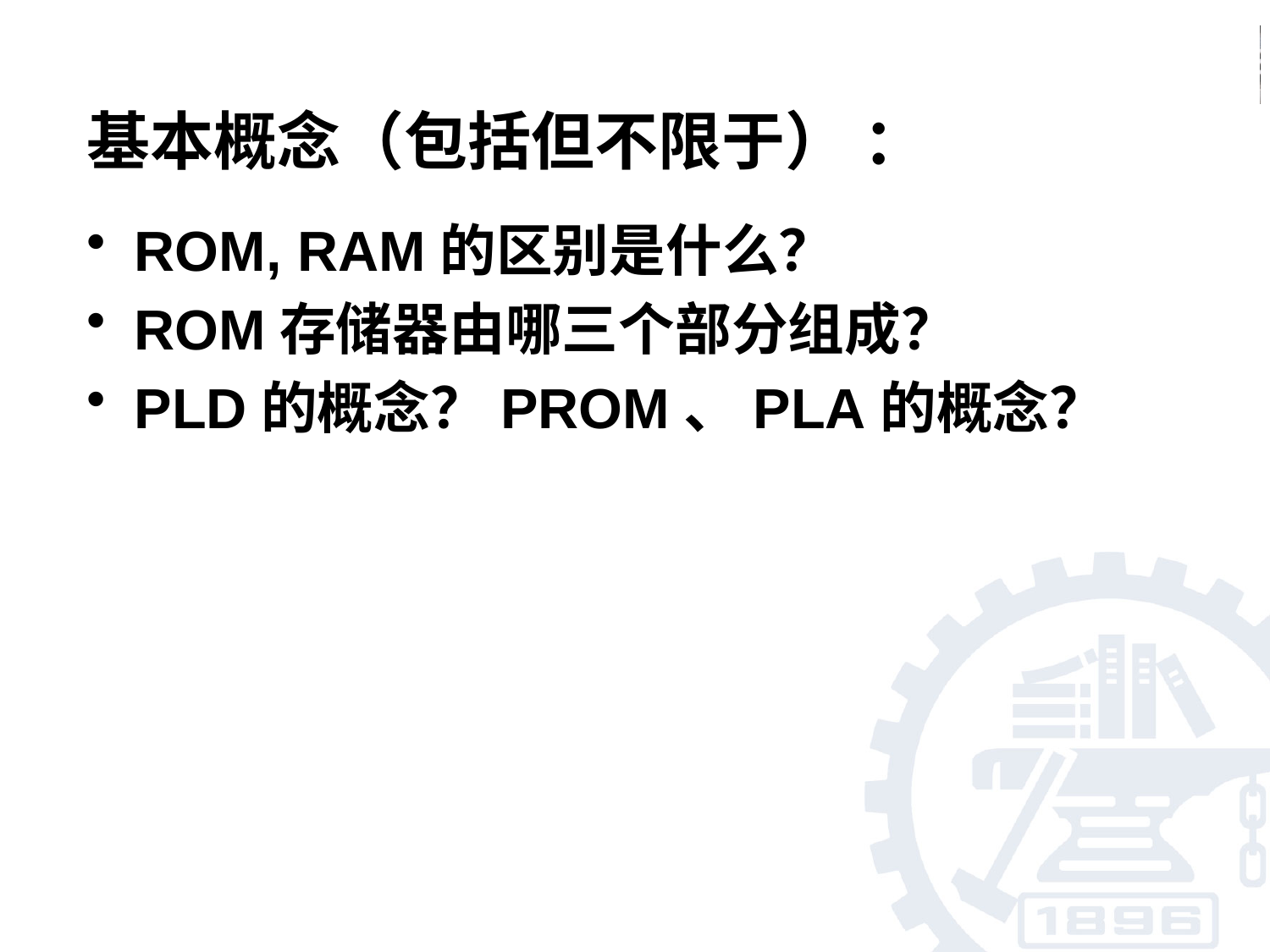

基本概念（包括但不限于） ：
ROM, RAM的区别是什么？
ROM存储器由哪三个部分组成？
PLD的概念？PROM、PLA的概念？